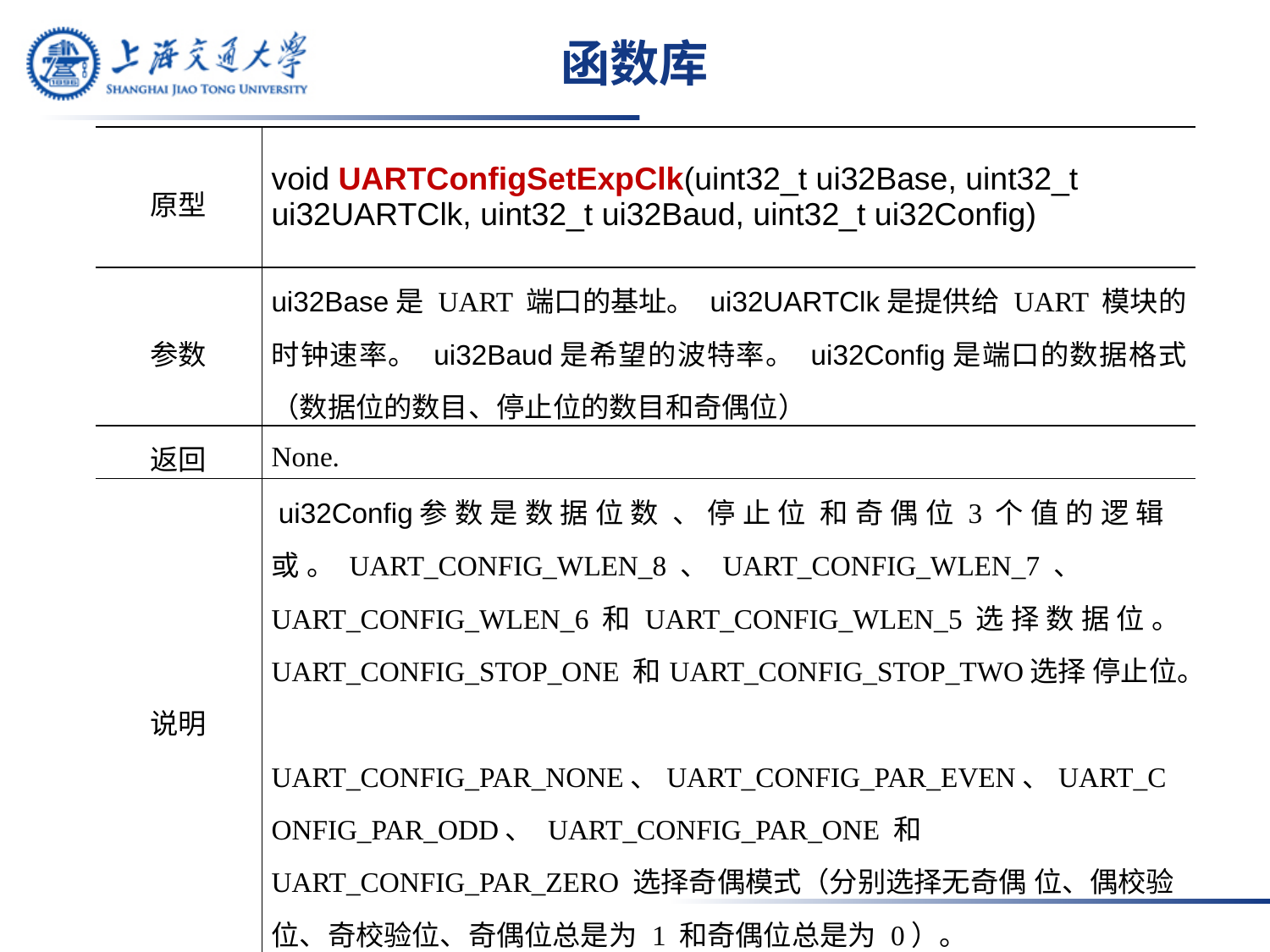

# 函数库
| 原型 | void UARTConfigSetExpClk(uint32\_t ui32Base, uint32\_t ui32UARTClk, uint32\_t ui32Baud, uint32\_t ui32Config) |
| --- | --- |
| 参数 | ui32Base是 UART 端口的基址。 ui32UARTClk是提供给 UART 模块的时钟速率。 ui32Baud是希望的波特率。 ui32Config是端口的数据格式（数据位的数目、停止位的数目和奇偶位） |
| 返回 | None. |
| 说明 | ui32Config参 数 是 数 据 位 数 、 停 止 位 和 奇 偶 位 3 个 值 的 逻 辑 或 。 UART\_CONFIG\_WLEN\_8 、 UART\_CONFIG\_WLEN\_7 、 UART\_CONFIG\_WLEN\_6 和 UART\_CONFIG\_WLEN\_5 选 择 数 据 位 。 UART\_CONFIG\_STOP\_ONE 和UART\_CONFIG\_STOP\_TWO选择 停止位。 UART\_CONFIG\_PAR\_NONE、UART\_CONFIG\_PAR\_EVEN、UART\_CONFIG\_PAR\_ODD、 UART\_CONFIG\_PAR\_ONE 和 UART\_CONFIG\_PAR\_ZERO 选择奇偶模式（分别选择无奇偶 位、偶校验位、奇校验位、奇偶位总是为 1 和奇偶位总是为 0）。 |
| 功能 | 设置一个 UART 的配置。 |